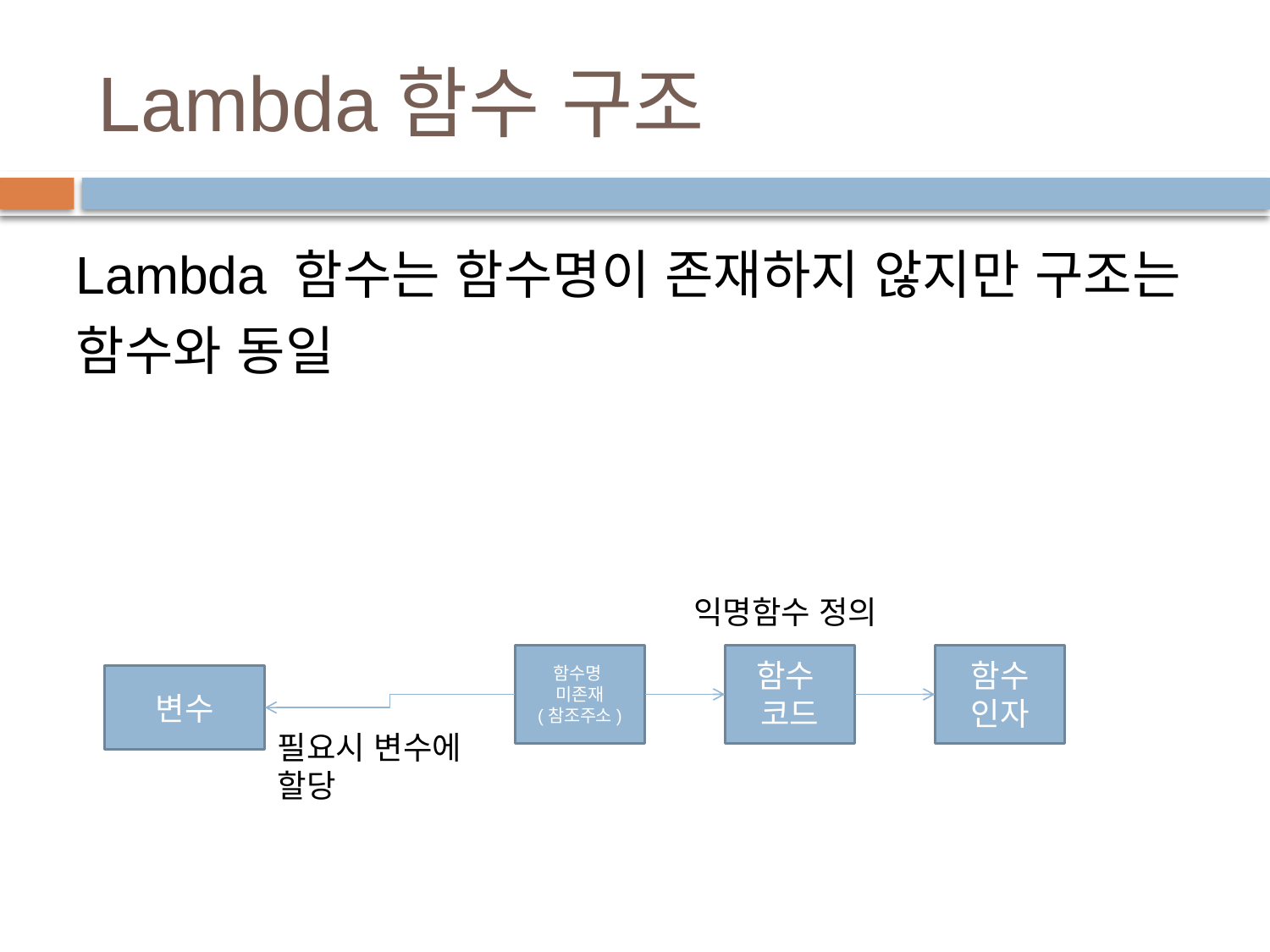

# Lambda함수 구조
Lambda 함수는 함수명이 존재하지 않지만 구조는 함수와 동일

익명함수 정의
함수명
미존재
(참조주소)
함수
코드
함수
인자
변수
필요시 변수에 할당